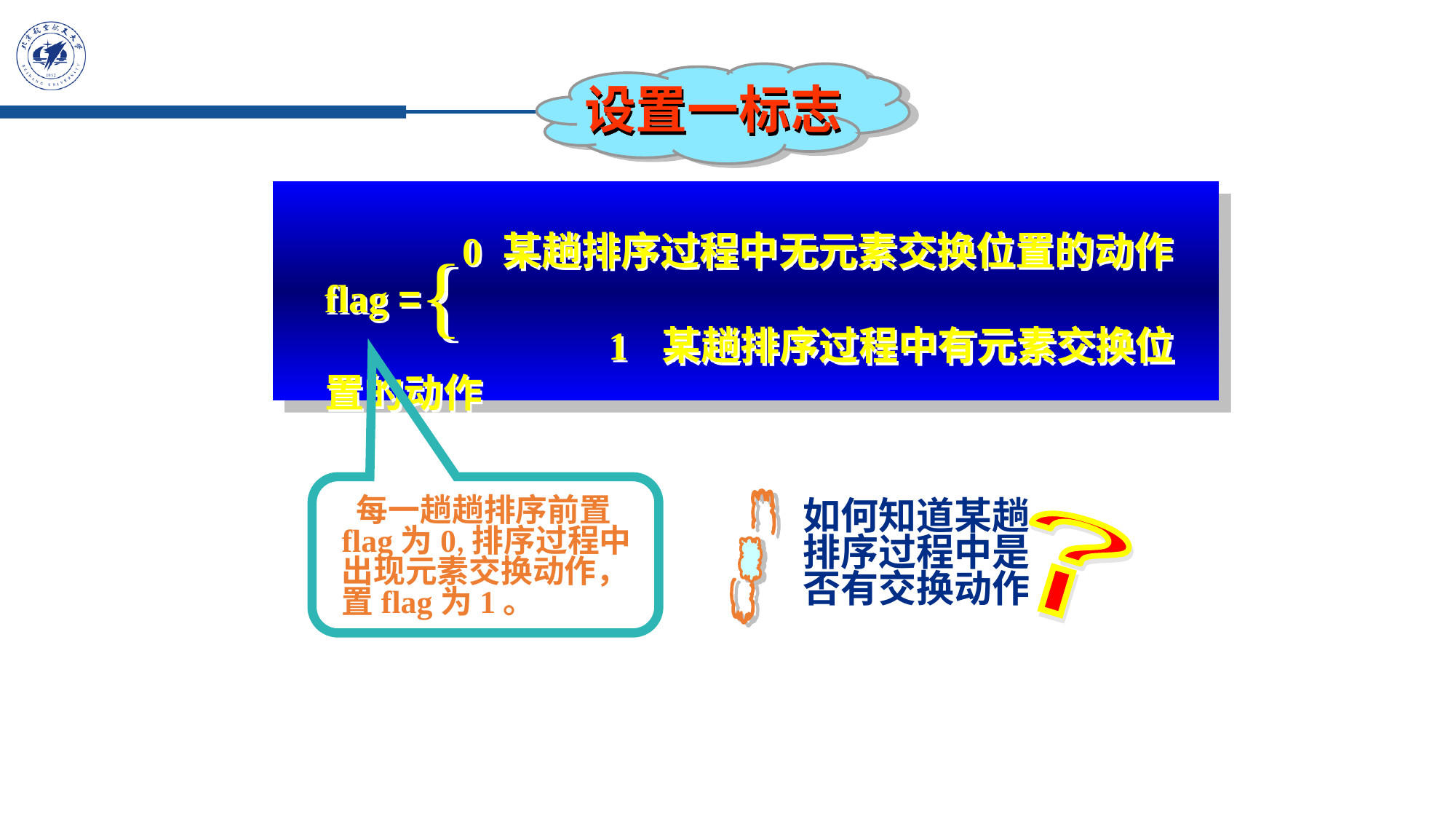

设置一标志

              0 某趟排序过程中无元素交换位置的动作
flag =
            1 某趟排序过程中有元素交换位置的动作
{

 每一趟趟排序前置
flag为0,排序过程中
出现元素交换动作，
置flag为1。

如何知道某趟
排序过程中是
否有交换动作